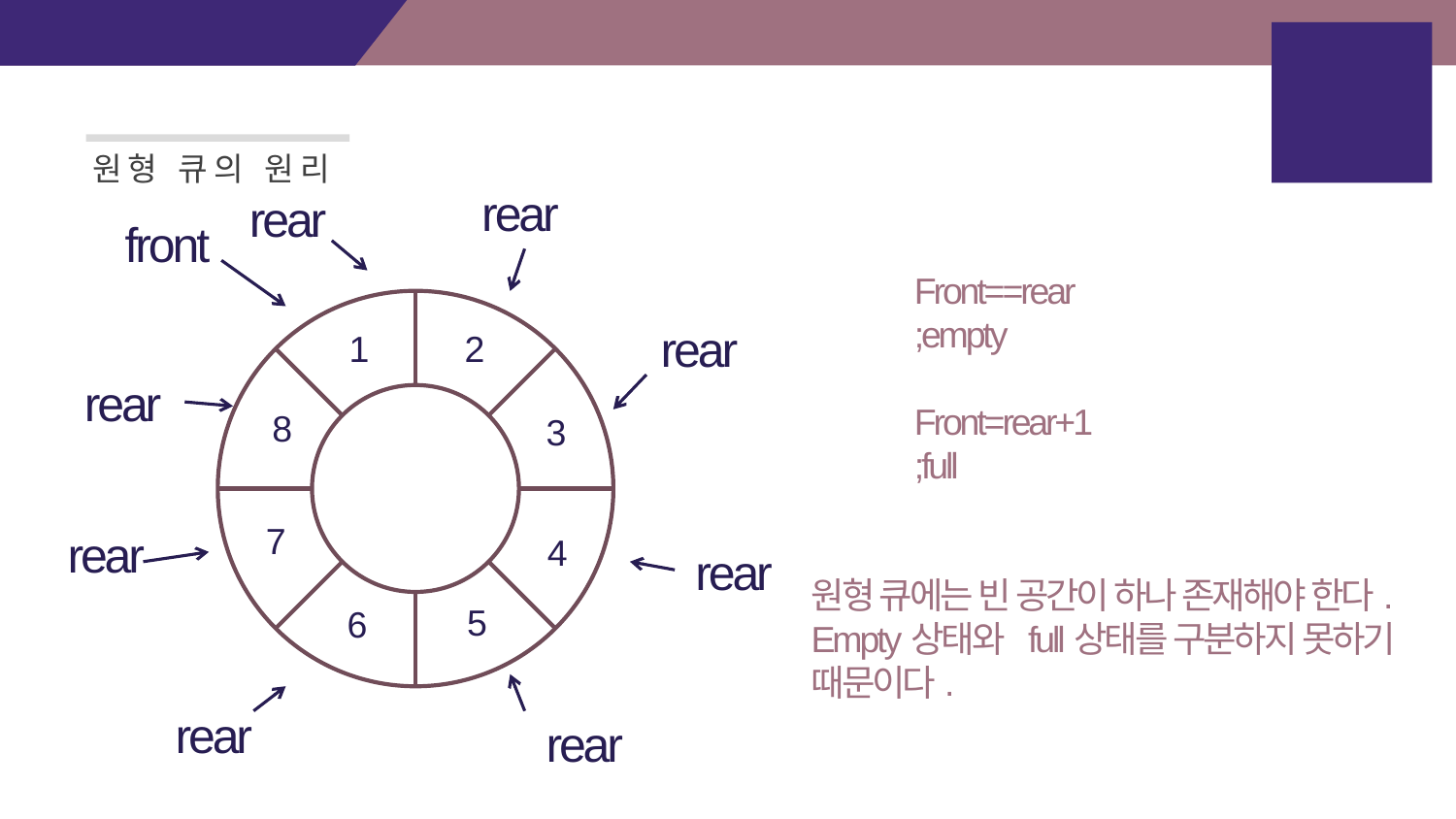

배열을
이용한
원형큐

원형 큐의 원리
rear
rear
front
Front==rear
;empty

Front=rear+1
;full

rear
1
2
rear

8
3
7
rear
4
rear
원형 큐에는 빈 공간이 하나 존재해야 한다.
Empty상태와  full상태를 구분하지 못하기 때문이다.
5
6
rear
rear